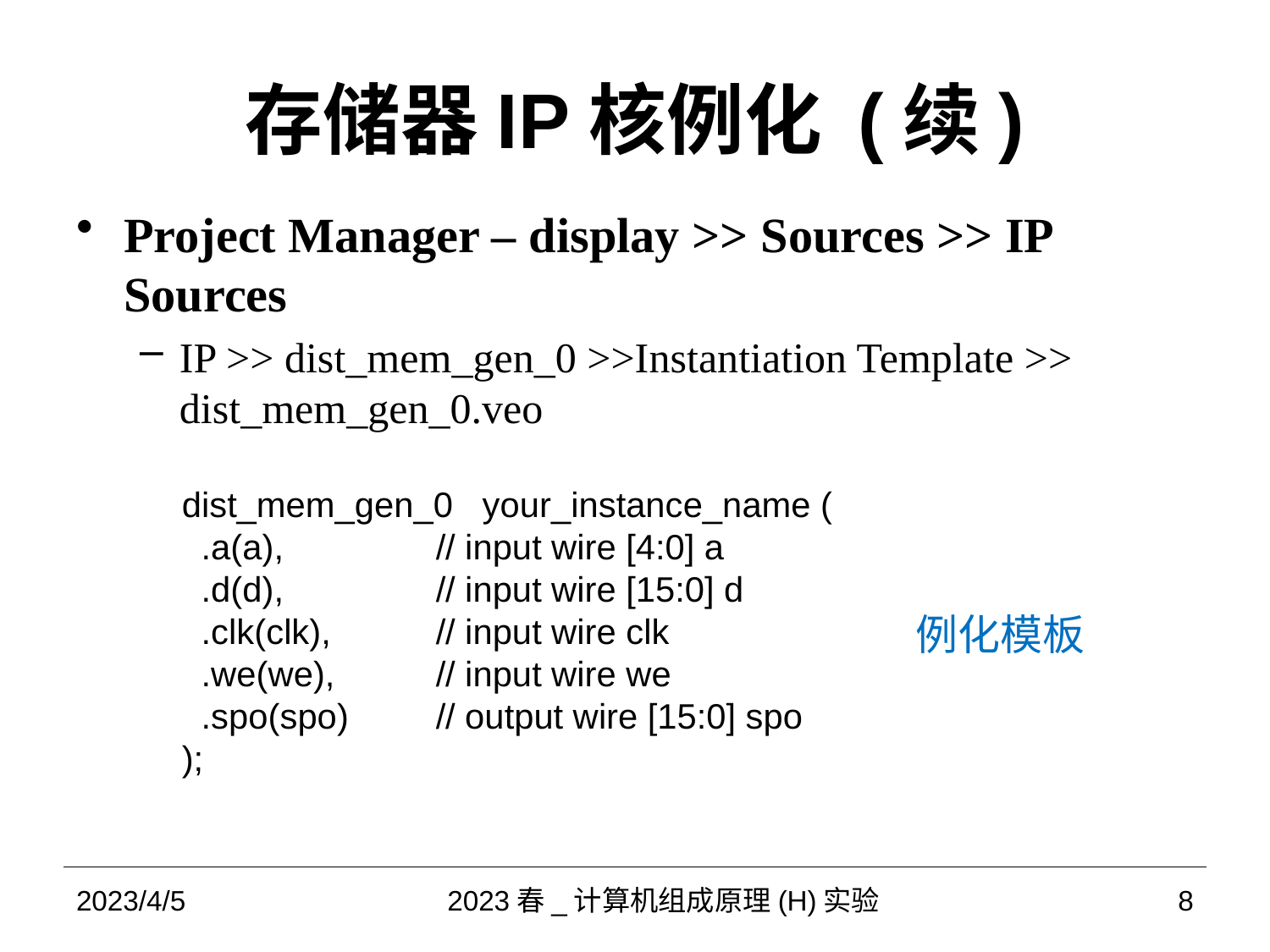

# 存储器IP核例化 (续)
Project Manager – display >> Sources >> IP Sources
IP >> dist_mem_gen_0 >>Instantiation Template >> dist_mem_gen_0.veo

dist_mem_gen_0   your_instance_name (
  .a(a),        	// input wire [4:0] a
  .d(d),        	// input wire [15:0] d
  .clk(clk),    	// input wire clk
  .we(we),      	// input wire we
  .spo(spo)    	// output wire [15:0] spo
);
例化模板
2023/4/5
2023春_计算机组成原理(H)实验
8